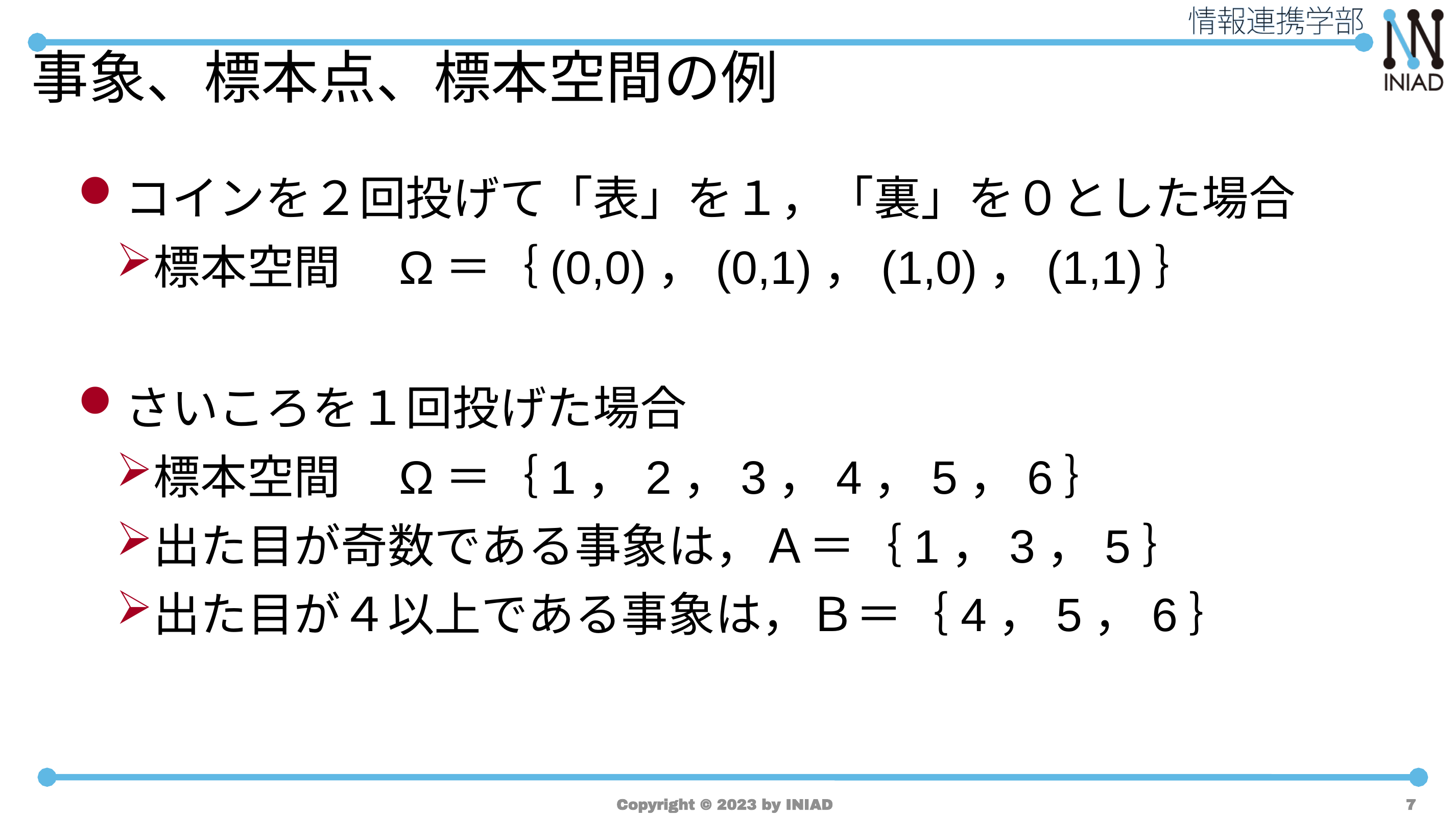

# 事象、標本点、標本空間の例
コインを２回投げて「表」を１，「裏」を０とした場合
標本空間　Ω＝｛(0,0)，(0,1)，(1,0)，(1,1)｝
さいころを１回投げた場合
標本空間　Ω＝｛1，2，3，4，5，6｝
出た目が奇数である事象は，Ａ＝｛1，3，5｝
出た目が４以上である事象は，Ｂ＝｛4，5，6｝
Copyright © 2023 by INIAD
7